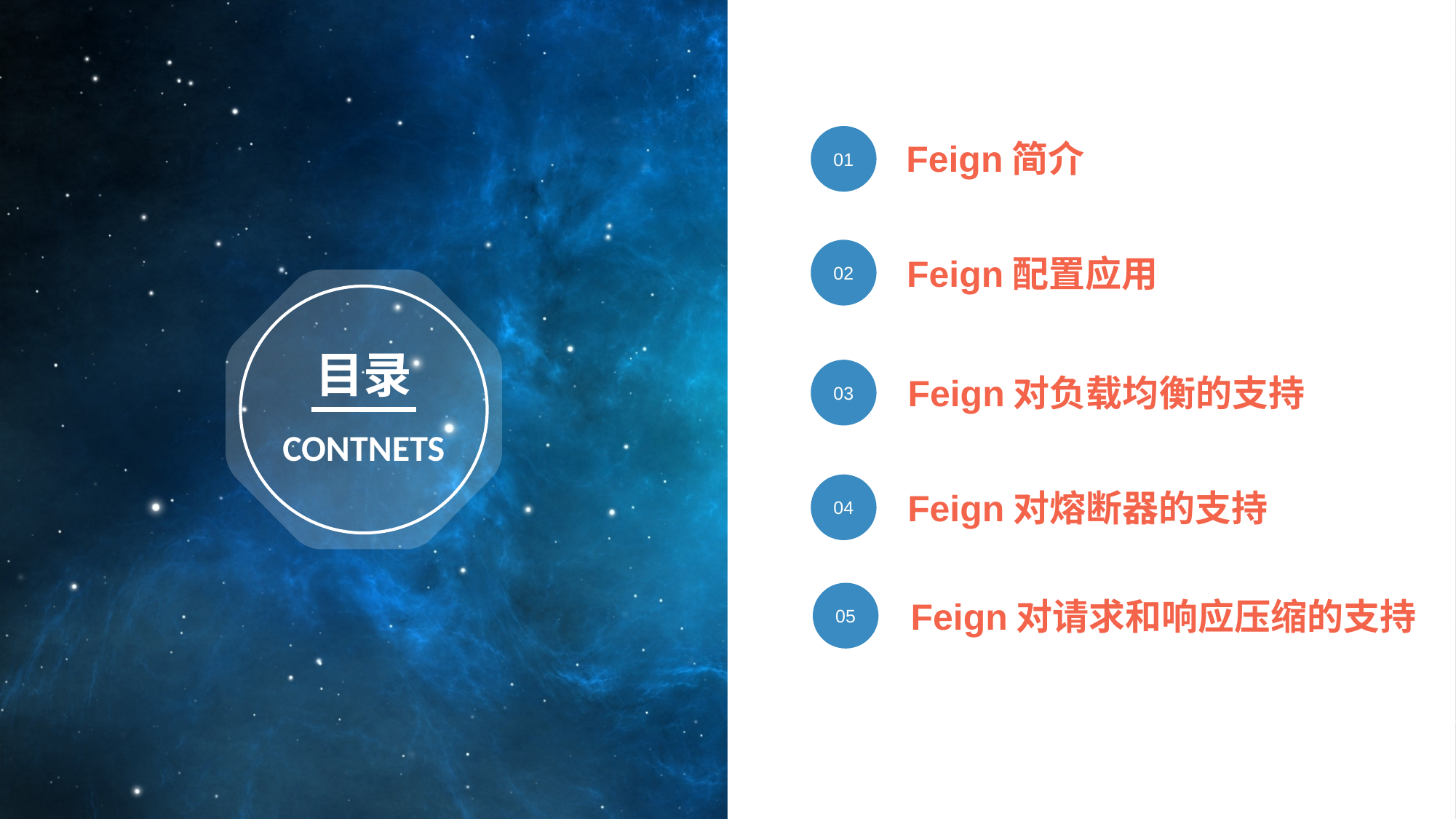

01
Feign简介
02
Feign配置应用

目录
03
Feign对负载均衡的支持
CONTNETS

04
Feign对熔断器的支持
05
Feign对请求和响应压缩的支持